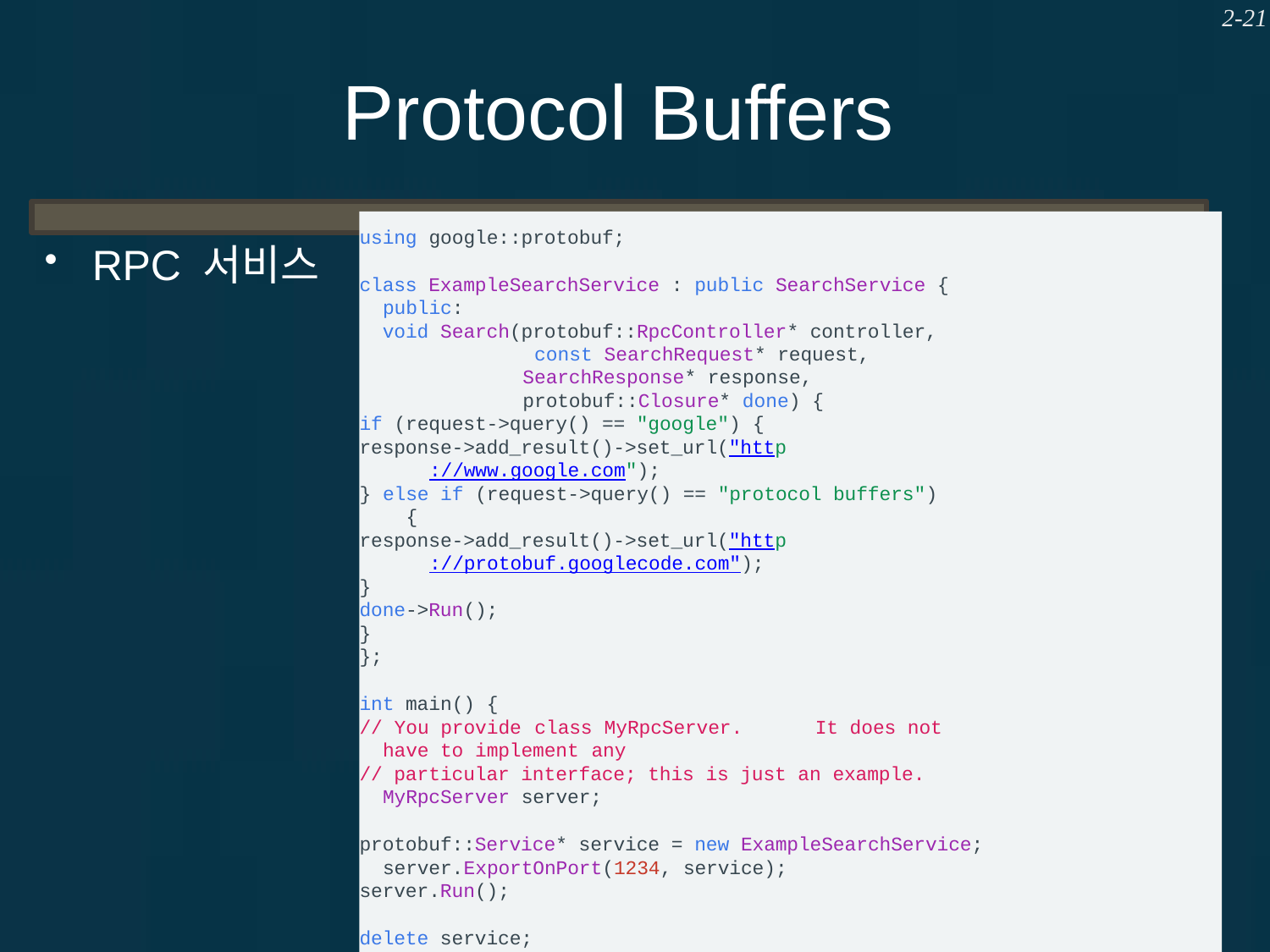

2-21
# Protocol Buffers

using google::protobuf;

class ExampleSearchService : public SearchService {  public:
void Search(protobuf::RpcController* controller,  const SearchRequest* request,  SearchResponse* response,  protobuf::Closure* done) {
if (request->query() == "google") {
response->add_result()->set_url("http://www.google.com");
} else if (request->query() == "protocol buffers") {
response->add_result()->set_url("http://protobuf.googlecode.com");
}
done->Run();
}
};

int main() {
// You provide class MyRpcServer.	It does not have to implement any
// particular interface; this is just an example.  MyRpcServer server;

protobuf::Service* service = new ExampleSearchService;  server.ExportOnPort(1234, service);
server.Run();

delete service;  return 0;
}
RPC 서비스